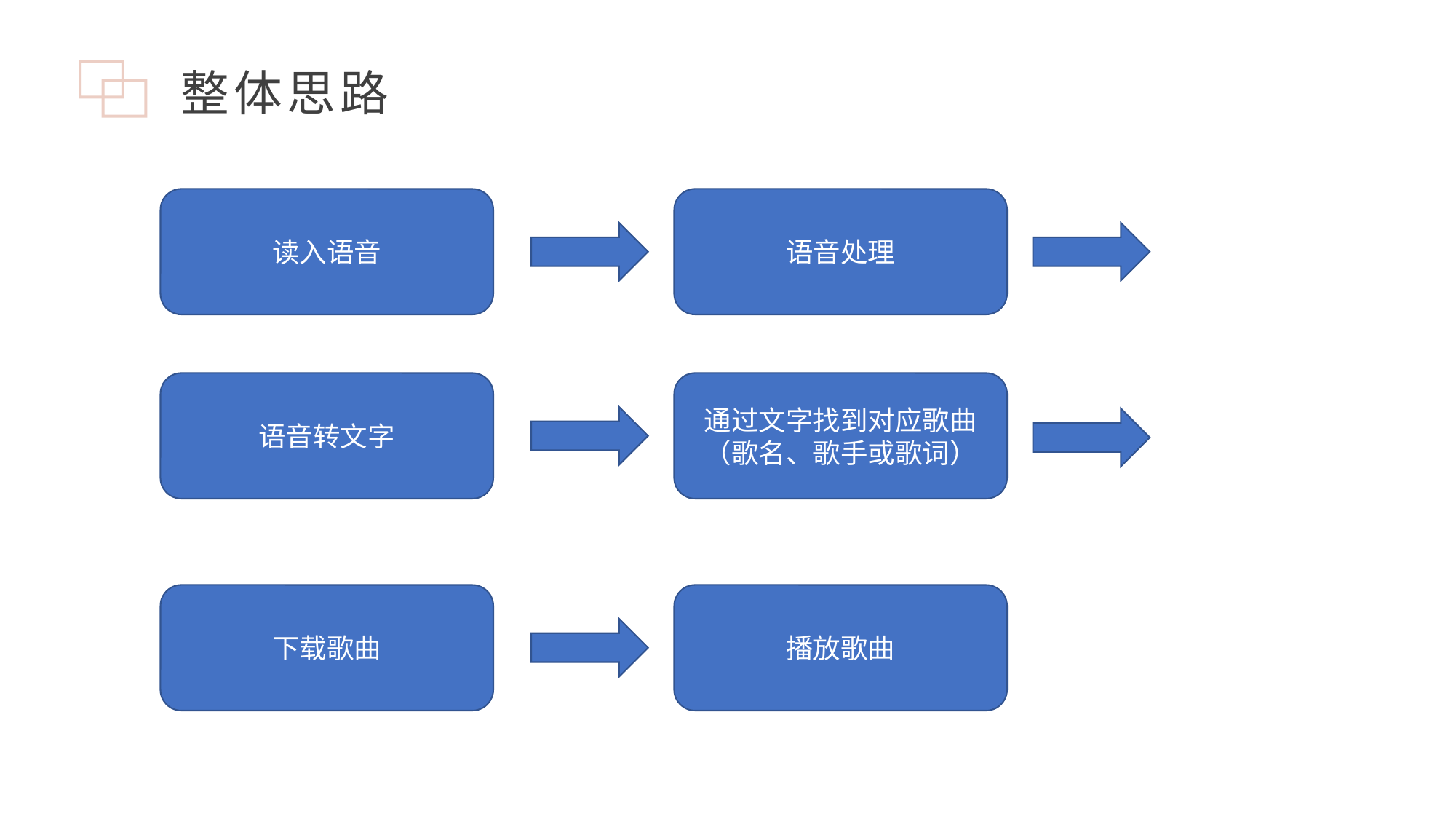

整体思路

读入语音
语音处理

语音转文字
通过文字找到对应歌曲（歌名、歌手或歌词）

下载歌曲
播放歌曲